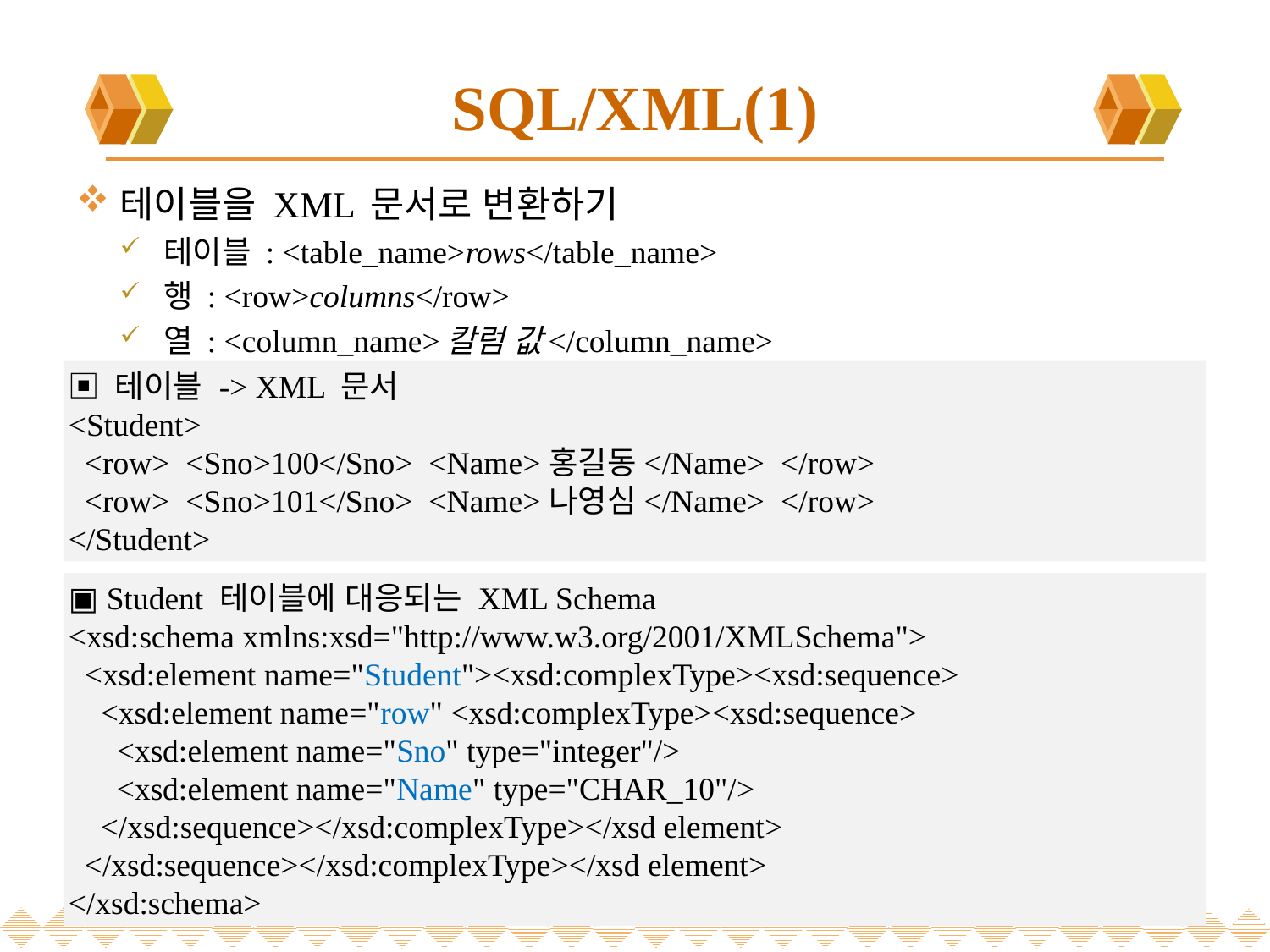

# SQL/XML(1)
테이블을 XML 문서로 변환하기
테이블 : <table_name>rows</table_name>
행 : <row>columns</row>
열 : <column_name>칼럼 값</column_name>
▣ 테이블 -> XML 문서
<Student>
  <row>  <Sno>100</Sno>  <Name>홍길동</Name>  </row>
  <row>  <Sno>101</Sno>  <Name>나영심</Name>  </row>
</Student>
▣ Student 테이블에 대응되는 XML Schema
<xsd:schema xmlns:xsd="http://www.w3.org/2001/XMLSchema">
  <xsd:element name="Student"><xsd:complexType><xsd:sequence>
    <xsd:element name="row" <xsd:complexType><xsd:sequence>
      <xsd:element name="Sno" type="integer"/>
      <xsd:element name="Name" type="CHAR_10"/>
    </xsd:sequence></xsd:complexType></xsd element>
  </xsd:sequence></xsd:complexType></xsd element>
</xsd:schema>